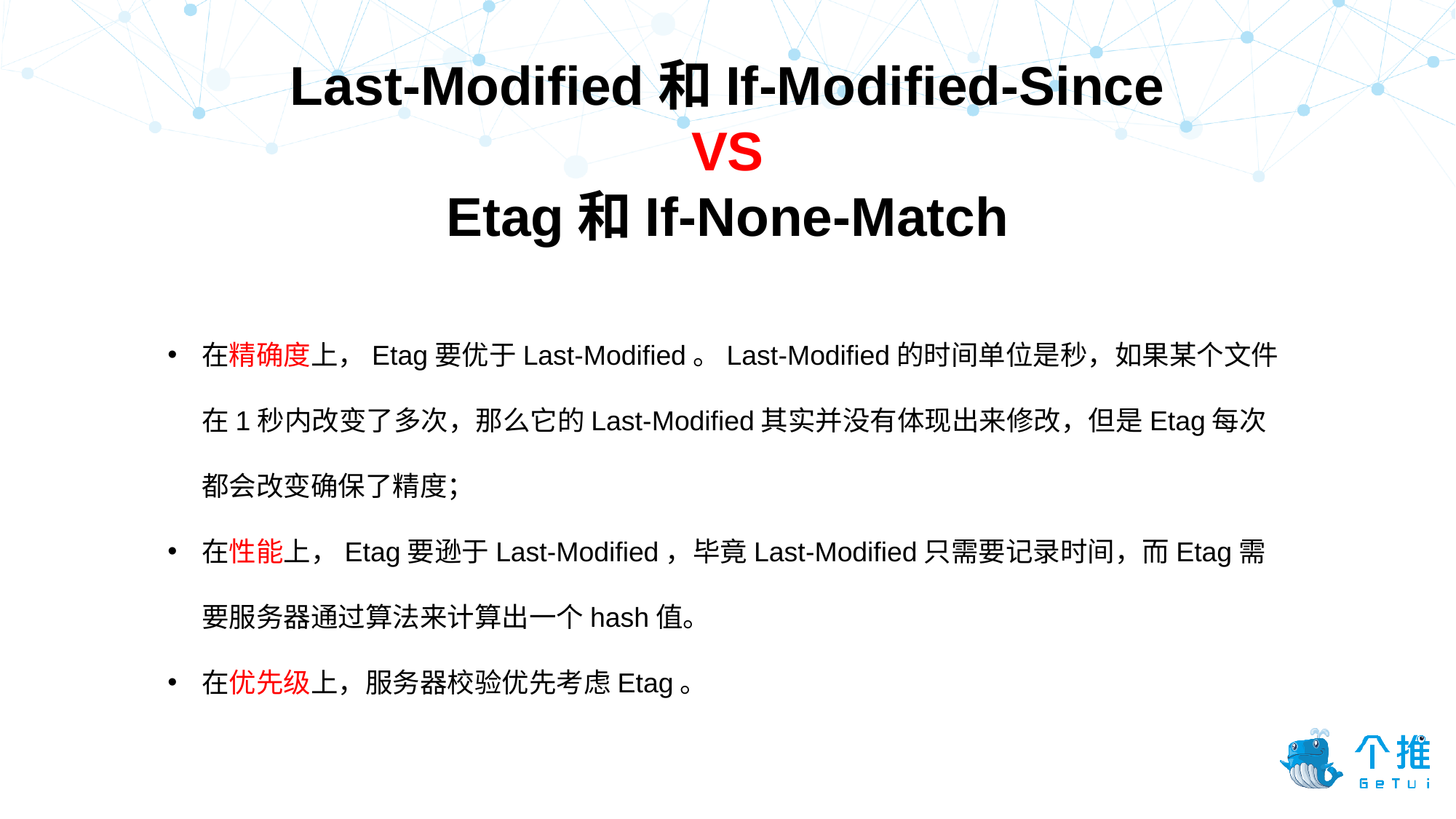

Last-Modified和If-Modified-Since
VS
Etag和If-None-Match
在精确度上，Etag要优于Last-Modified。Last-Modified的时间单位是秒，如果某个文件在1秒内改变了多次，那么它的Last-Modified其实并没有体现出来修改，但是Etag每次都会改变确保了精度；
在性能上，Etag要逊于Last-Modified，毕竟Last-Modified只需要记录时间，而Etag需要服务器通过算法来计算出一个hash值。
在优先级上，服务器校验优先考虑Etag。